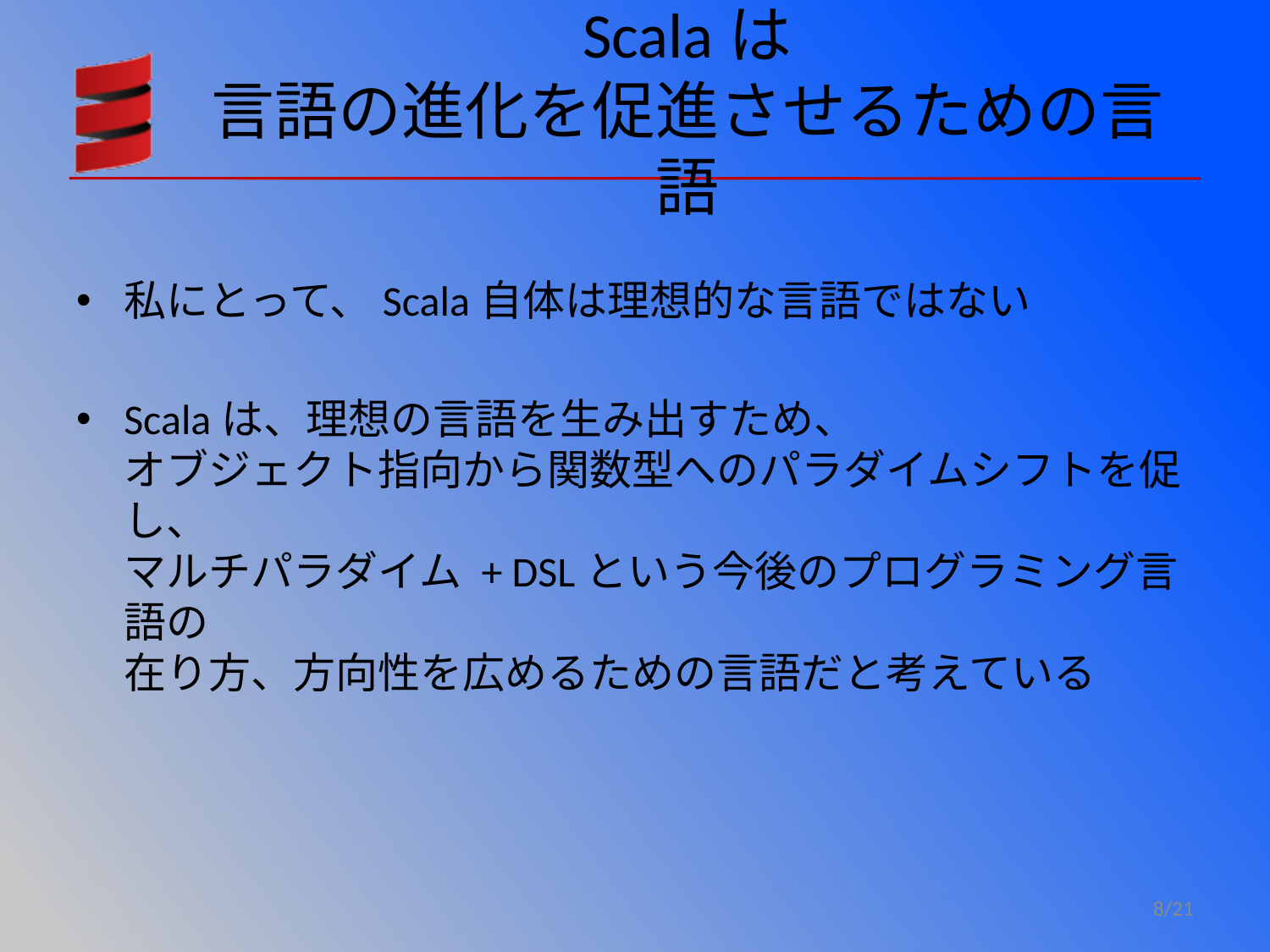

# Scalaは 言語の進化を促進させるための言語
私にとって、Scala自体は理想的な言語ではない

Scalaは、理想の言語を生み出すため、
オブジェクト指向から関数型へのパラダイムシフトを促し、
マルチパラダイム + DSLという今後のプログラミング言語の
在り方、方向性を広めるための言語だと考えている
8/21